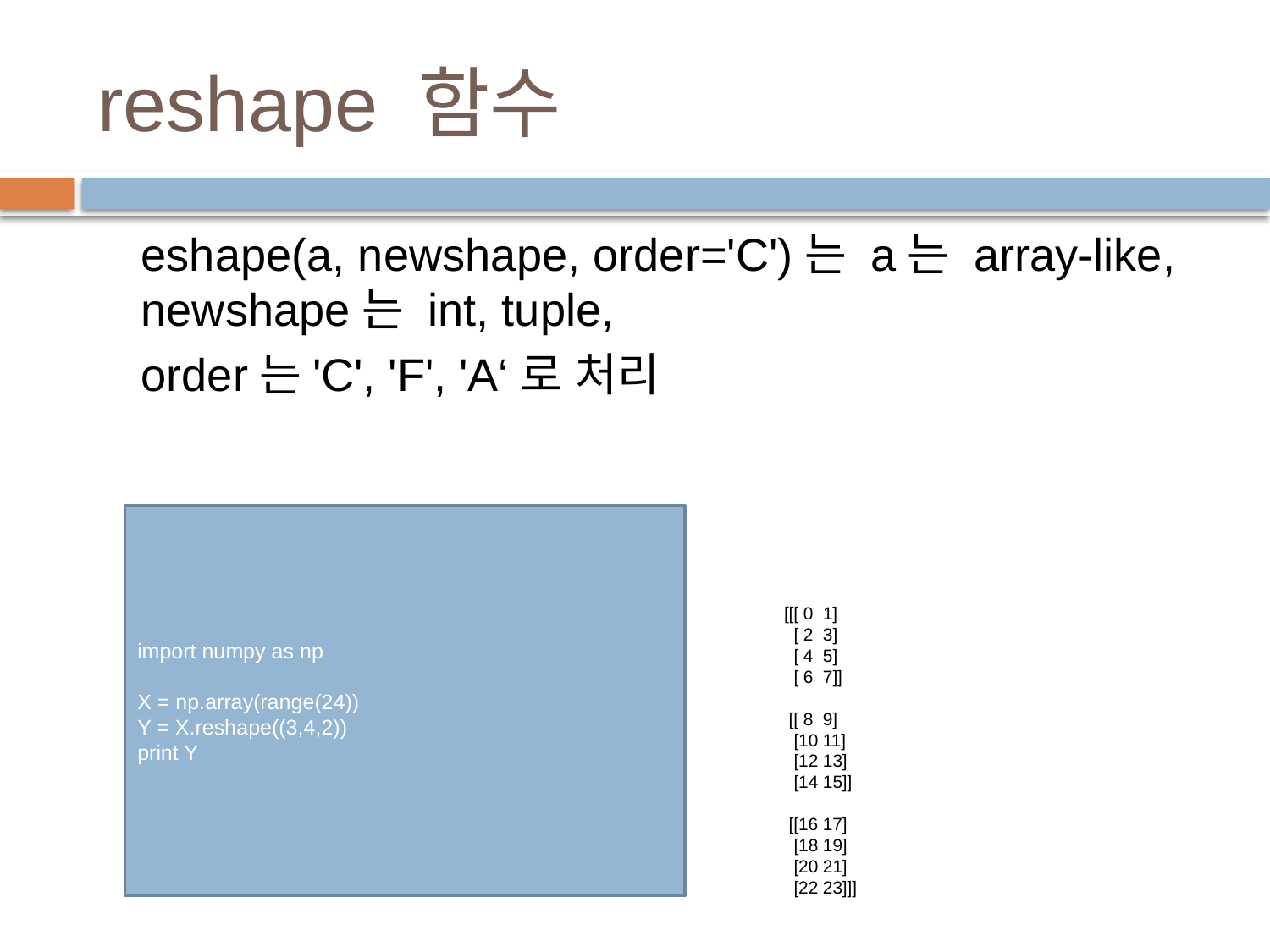

# reshape 함수
eshape(a, newshape, order='C')는 a는 array-like, newshape는 int, tuple,
order는'C', 'F', 'A‘로 처리

import numpy as np

X = np.array(range(24))
Y = X.reshape((3,4,2))
print Y
[[[ 0  1]
  [ 2  3]
  [ 4  5]
  [ 6  7]]

 [[ 8  9]
  [10 11]
  [12 13]
  [14 15]]

 [[16 17]
  [18 19]
  [20 21]
  [22 23]]]